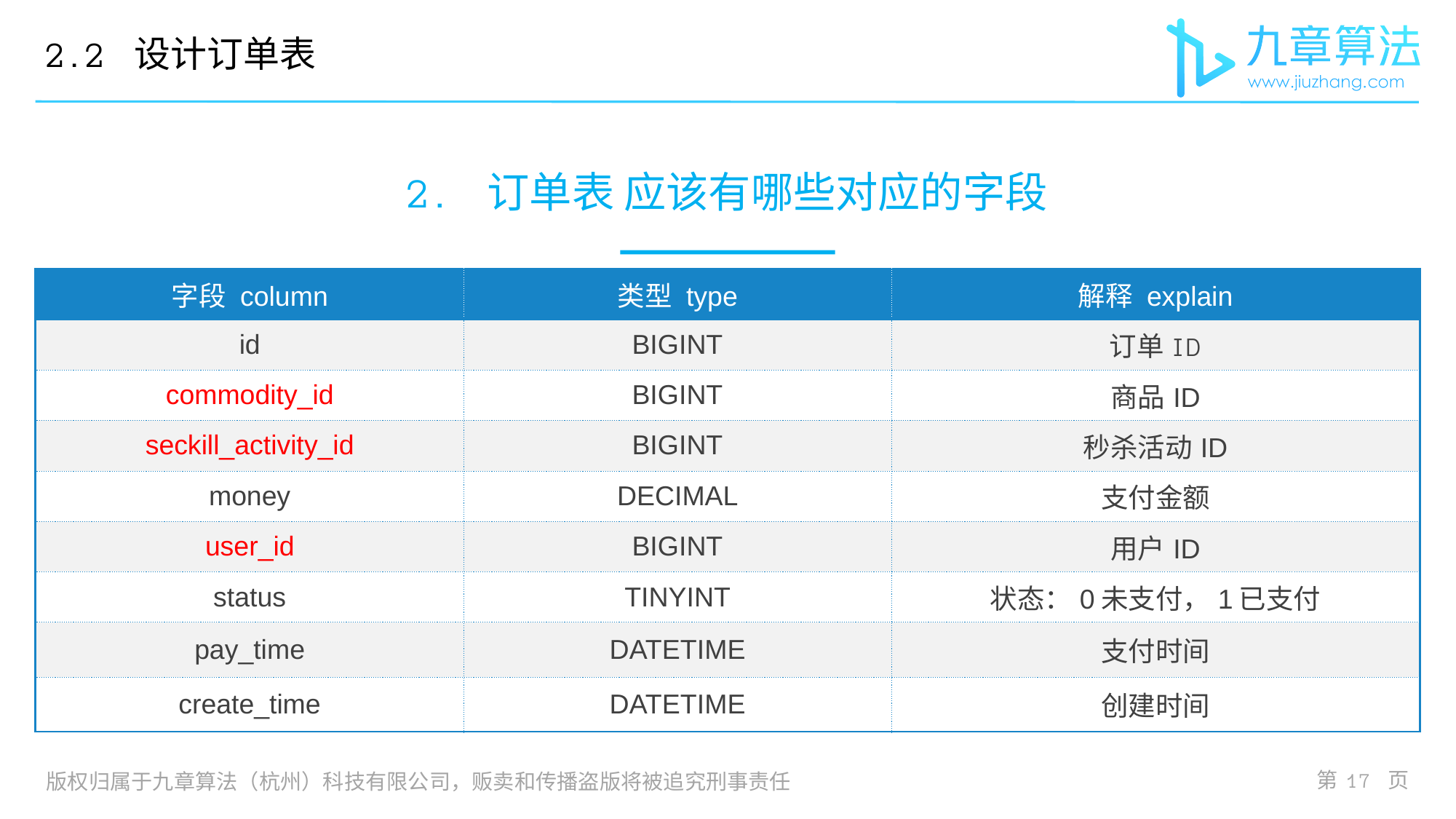

2.2 设计订单表
# 2. 订单表 应该有哪些对应的字段

| 字段 column | 类型 type | 解释 explain |
| --- | --- | --- |
| id | BIGINT | 订单ID |
| commodity\_id | BIGINT | 商品ID |
| seckill\_activity\_id | BIGINT | 秒杀活动ID |
| money | DECIMAL | 支付金额 |
| user\_id | BIGINT | 用户ID |
| status | TINYINT | 状态：0未支付，1已支付 |
| pay\_time | DATETIME | 支付时间 |
| create\_time | DATETIME | 创建时间 |